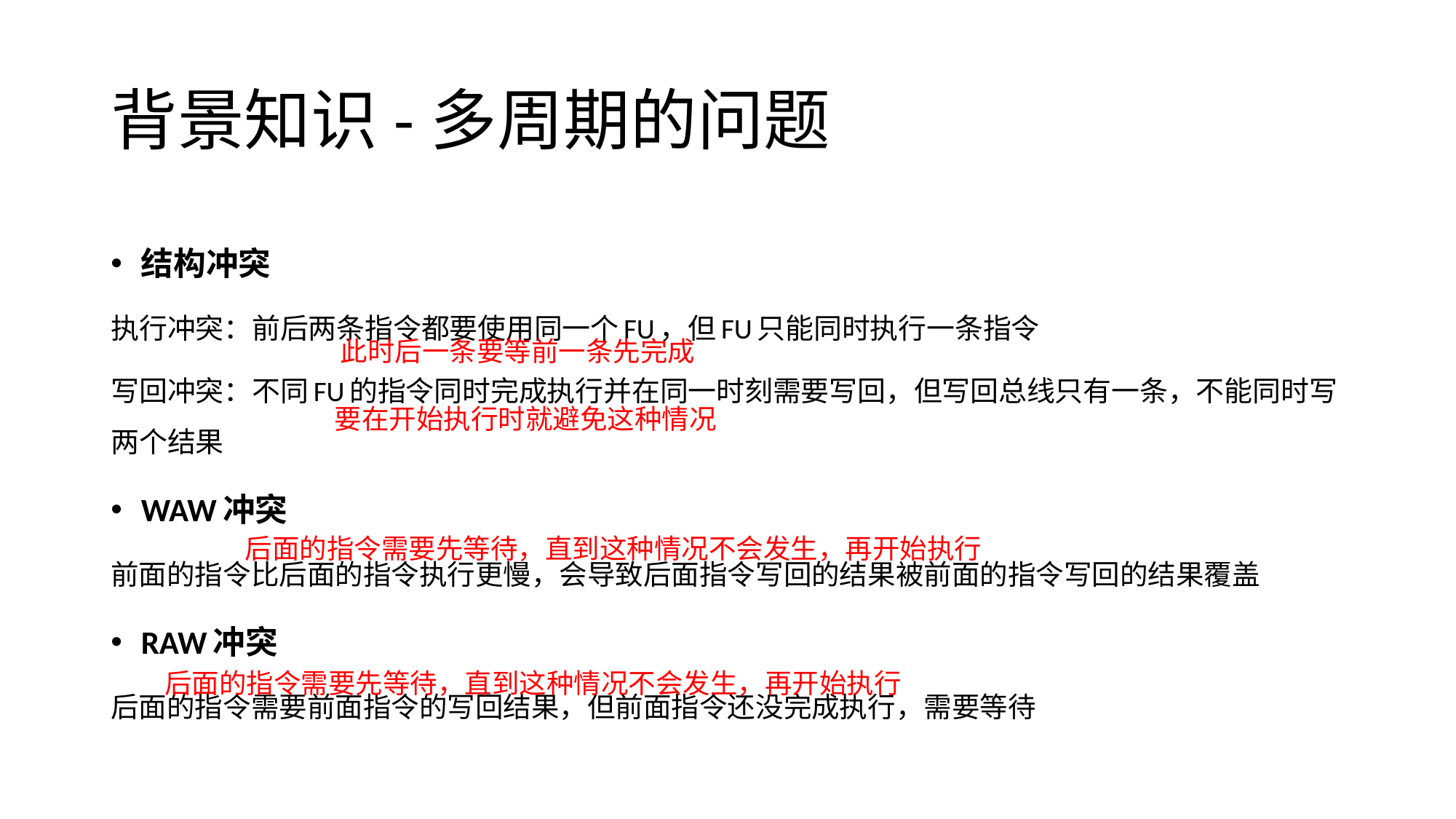

# 背景知识-多周期的问题
结构冲突
执行冲突：前后两条指令都要使用同一个FU，但FU只能同时执行一条指令
写回冲突：不同FU的指令同时完成执行并在同一时刻需要写回，但写回总线只有一条，不能同时写两个结果
WAW冲突
前面的指令比后面的指令执行更慢，会导致后面指令写回的结果被前面的指令写回的结果覆盖
RAW冲突
后面的指令需要前面指令的写回结果，但前面指令还没完成执行，需要等待
此时后一条要等前一条先完成
要在开始执行时就避免这种情况
后面的指令需要先等待，直到这种情况不会发生，再开始执行
后面的指令需要先等待，直到这种情况不会发生，再开始执行